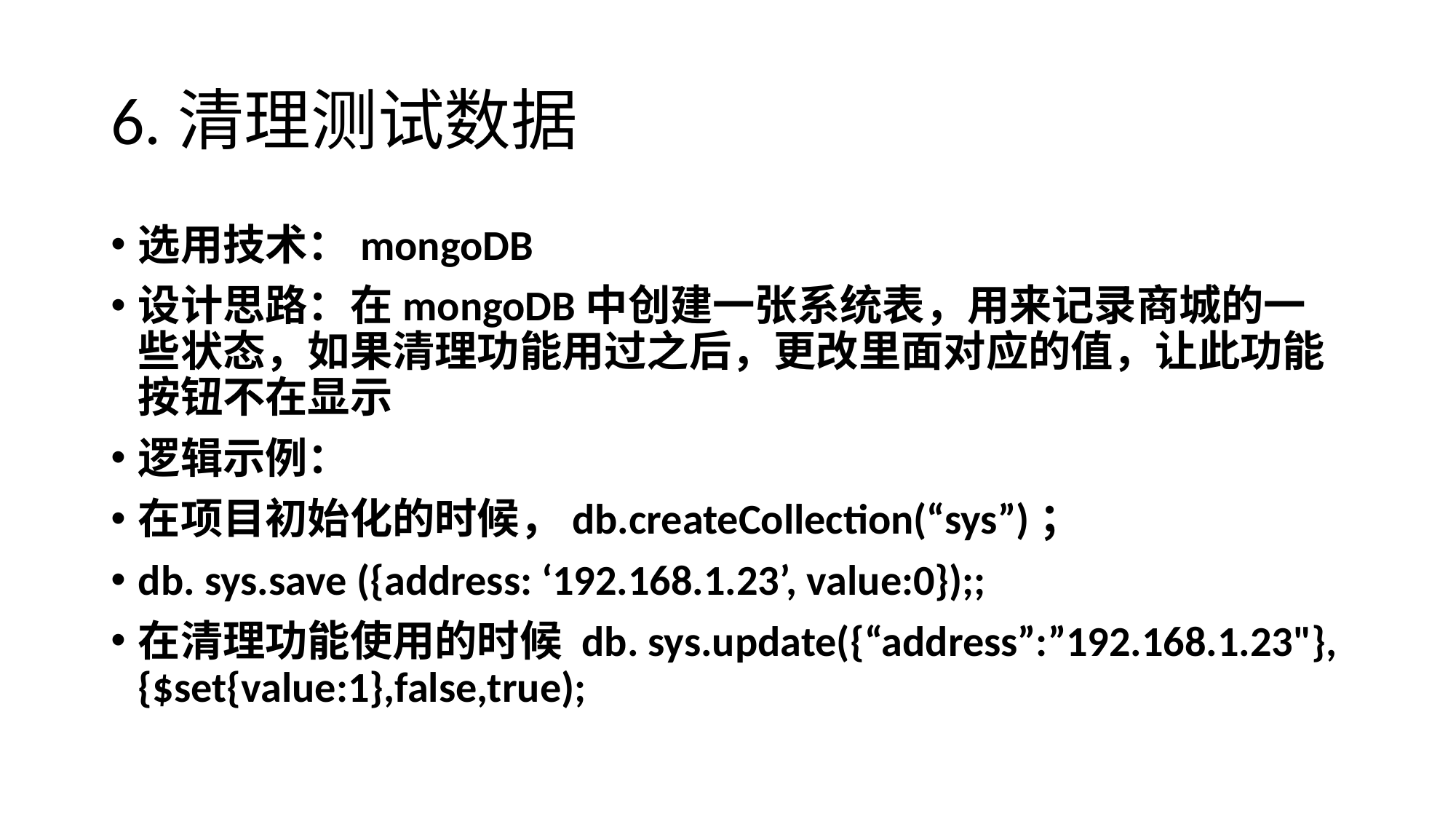

# 6.清理测试数据
选用技术：mongoDB
设计思路：在mongoDB中创建一张系统表，用来记录商城的一些状态，如果清理功能用过之后，更改里面对应的值，让此功能按钮不在显示
逻辑示例：
在项目初始化的时候，db.createCollection(“sys”)；
db. sys.save ({address: ‘192.168.1.23’, value:0});;
在清理功能使用的时候 db. sys.update({“address”:”192.168.1.23"},{$set{value:1},false,true);